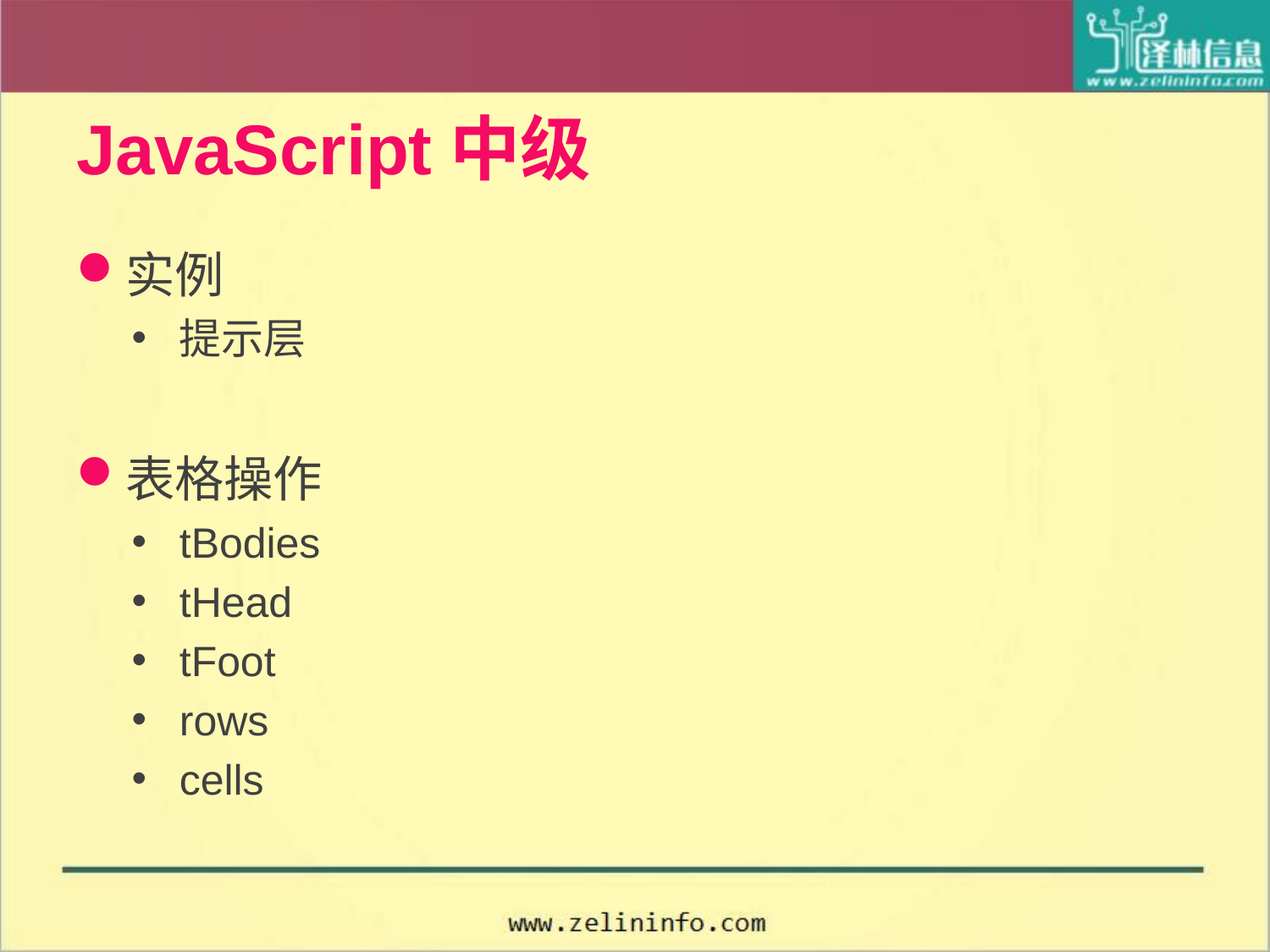

# JavaScript中级
实例
提示层

表格操作
tBodies
tHead
tFoot
rows
cells